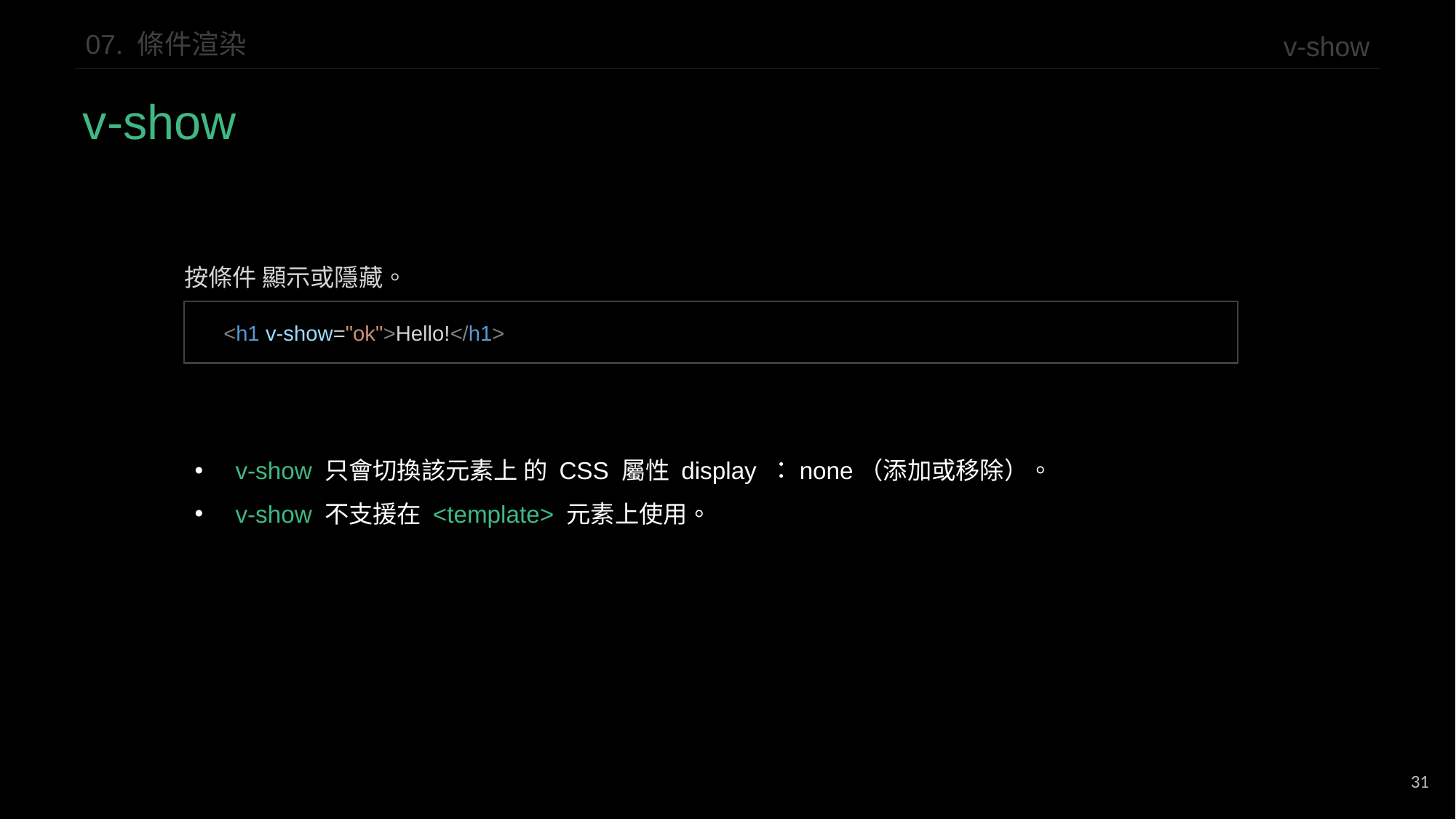

v-show
07. 條件渲染
v-show
按條件 顯示或隱藏。

<h1 v-show="ok">Hello!</h1>
 v-show 只會切換該元素上 的 CSS 屬性 display ：none（添加或移除）。
 v-show 不支援在 <template> 元素上使用。
31